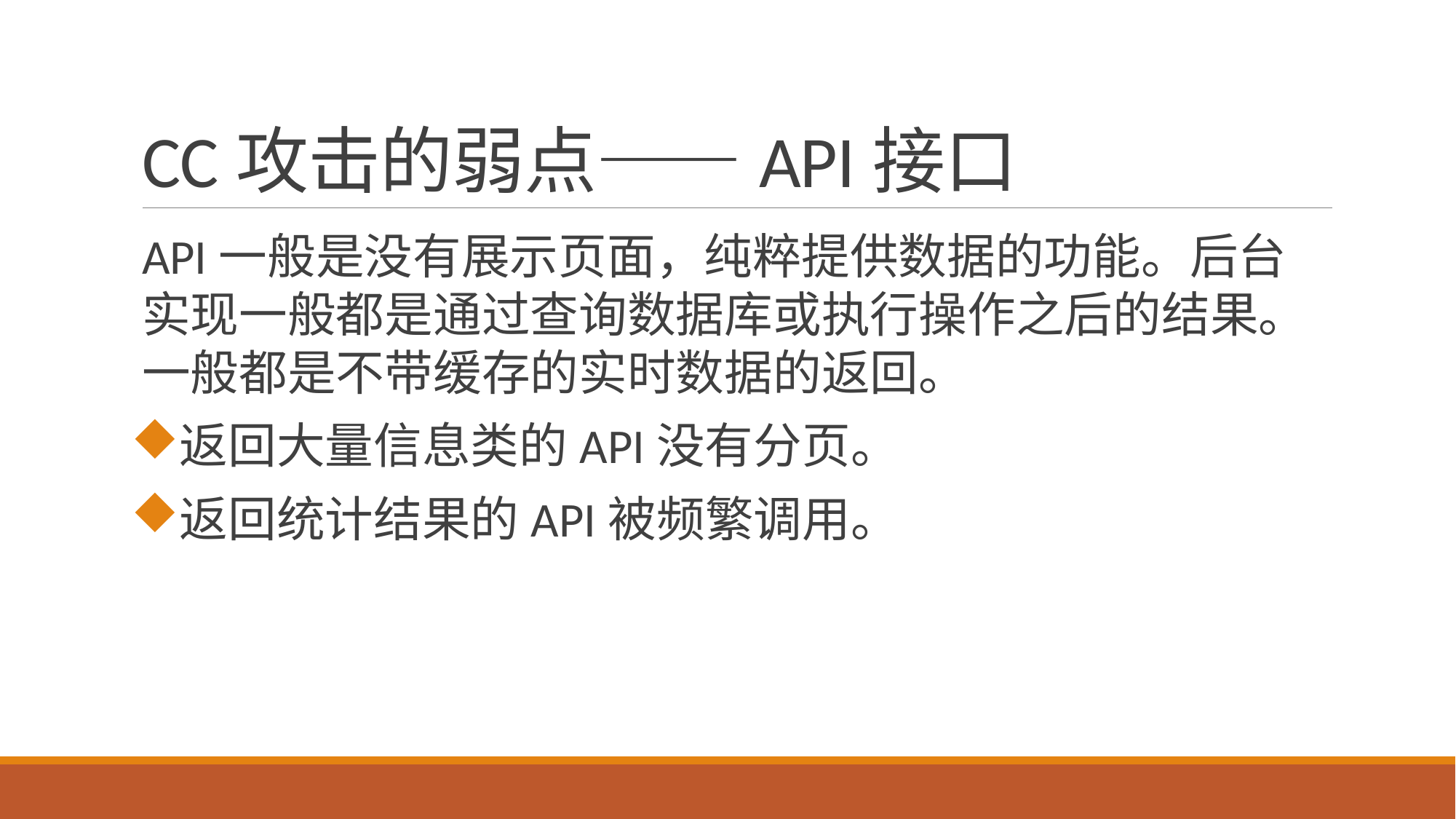

# CC攻击的弱点——API接口
API一般是没有展示页面，纯粹提供数据的功能。后台实现一般都是通过查询数据库或执行操作之后的结果。一般都是不带缓存的实时数据的返回。
返回大量信息类的API没有分页。
返回统计结果的API被频繁调用。